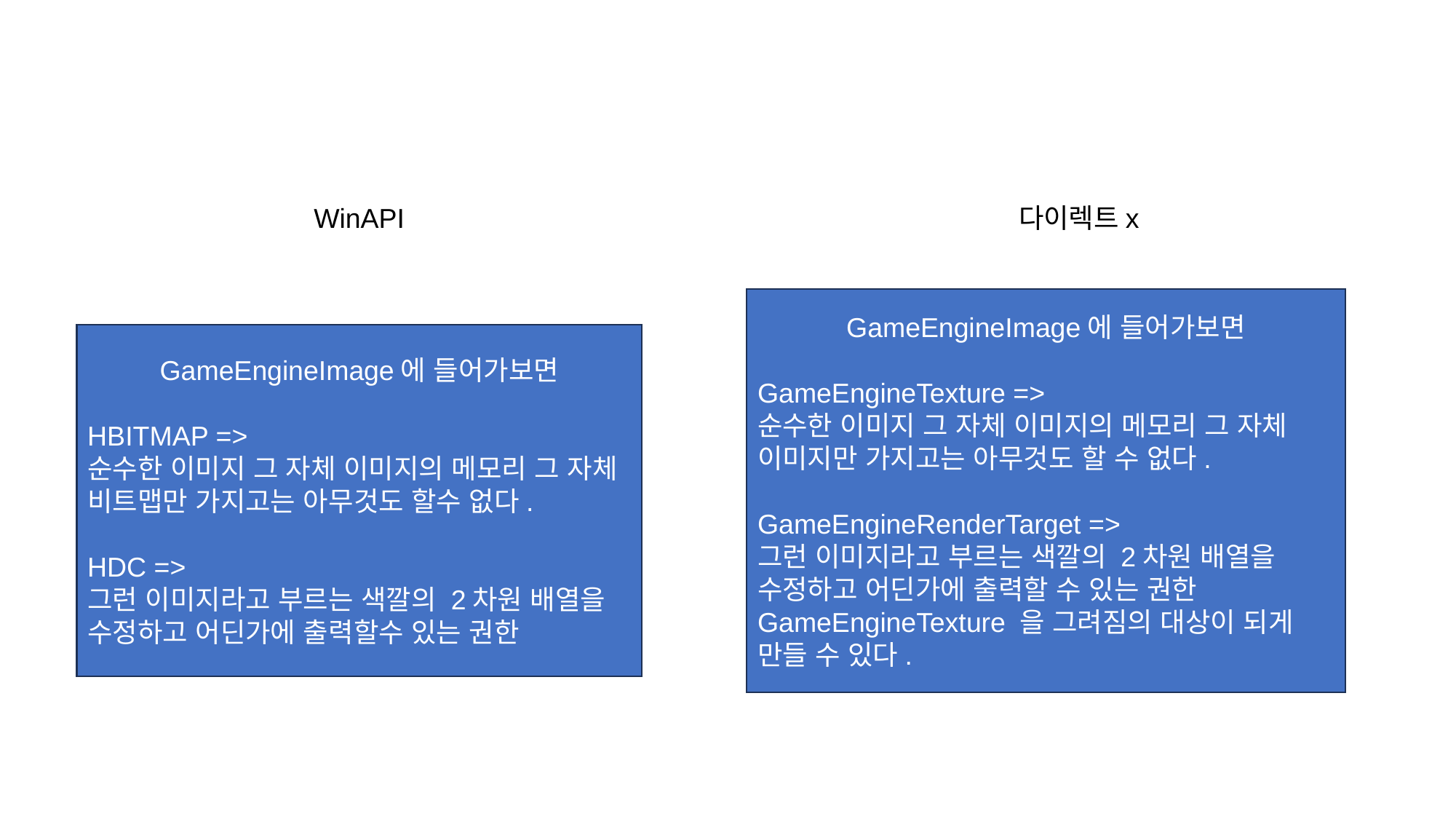

WinAPI
다이렉트x
GameEngineImage에 들어가보면

GameEngineTexture =>
순수한 이미지 그 자체 이미지의 메모리 그 자체 이미지만 가지고는 아무것도 할 수 없다.

GameEngineRenderTarget =>
그런 이미지라고 부르는 색깔의 2차원 배열을 수정하고 어딘가에 출력할 수 있는 권한
GameEngineTexture 을 그려짐의 대상이 되게 만들 수 있다.
GameEngineImage에 들어가보면

HBITMAP =>
순수한 이미지 그 자체 이미지의 메모리 그 자체 비트맵만 가지고는 아무것도 할수 없다.

HDC =>
그런 이미지라고 부르는 색깔의 2차원 배열을 수정하고 어딘가에 출력할수 있는 권한